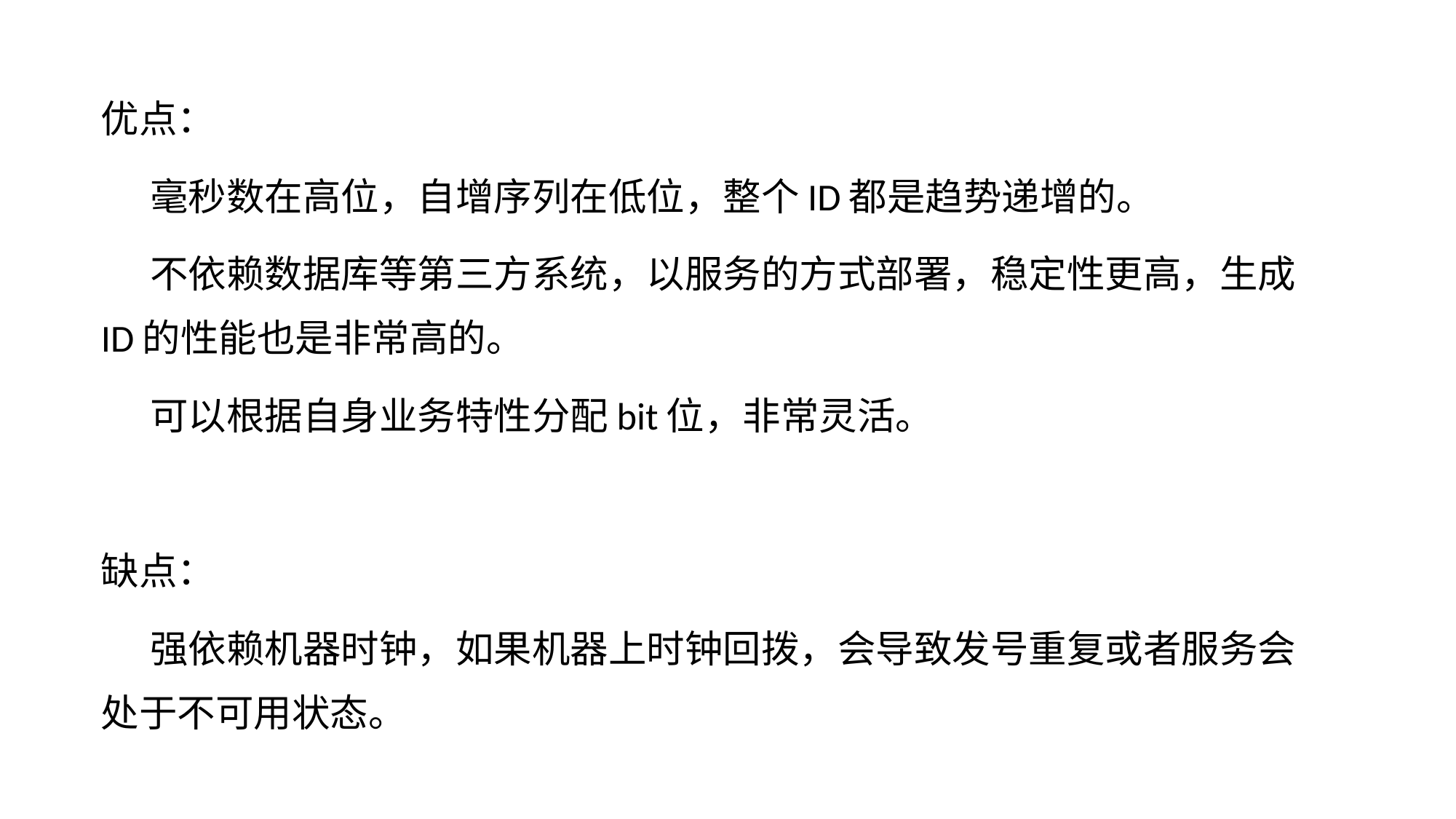

优点：
毫秒数在高位，自增序列在低位，整个ID都是趋势递增的。
不依赖数据库等第三方系统，以服务的方式部署，稳定性更高，生成ID的性能也是非常高的。
可以根据自身业务特性分配bit位，非常灵活。

缺点：
强依赖机器时钟，如果机器上时钟回拨，会导致发号重复或者服务会处于不可用状态。